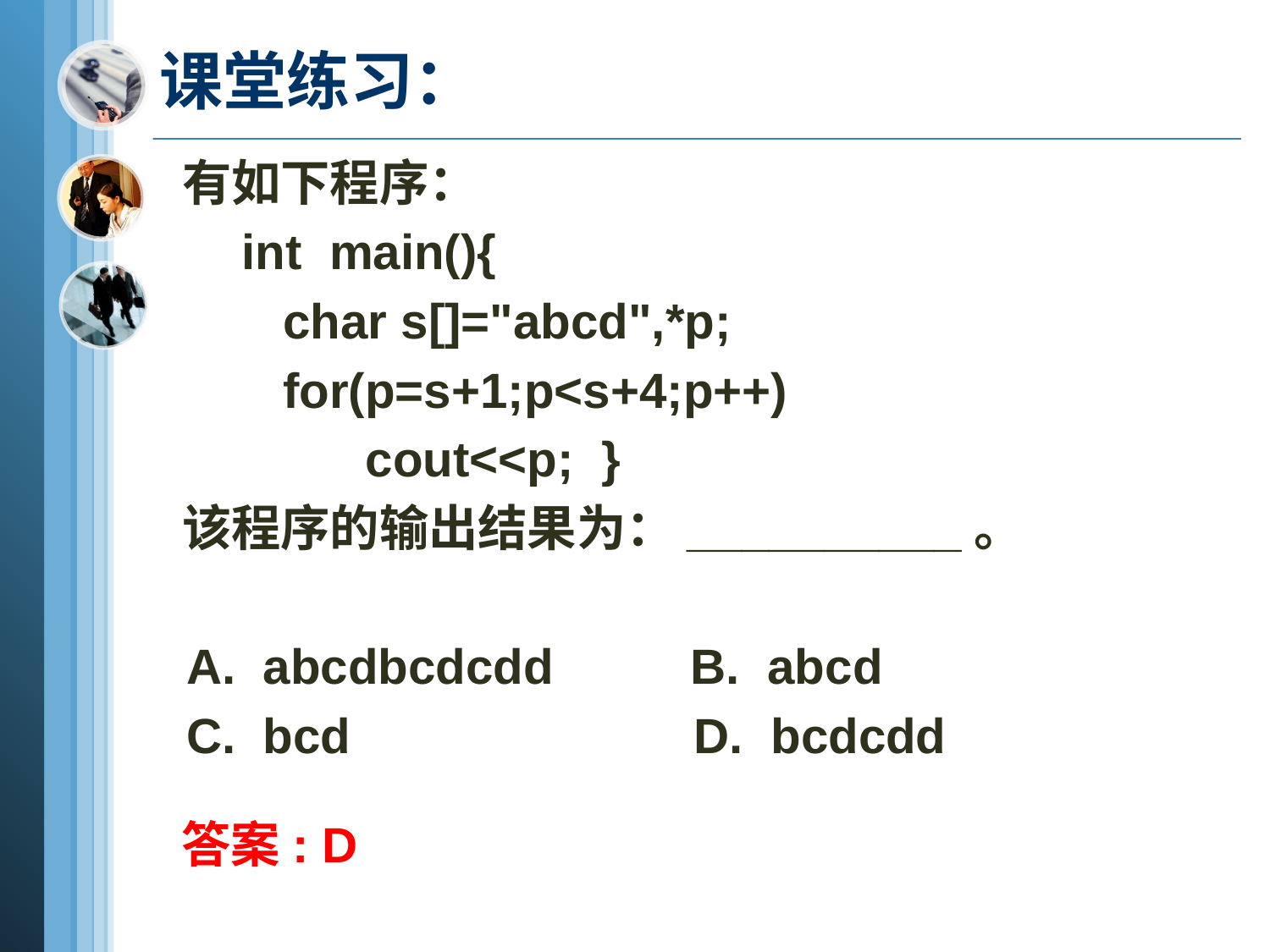

# 课堂练习：
 有如下程序：
      int  main(){
         char s[]="abcd",*p;
         for(p=s+1;p<s+4;p++)
               cout<<p;  }
 该程序的输出结果为：__________。

  A.  abcdbcdcdd          B.  abcd
  C.  bcd                         D.  bcdcdd
答案: D